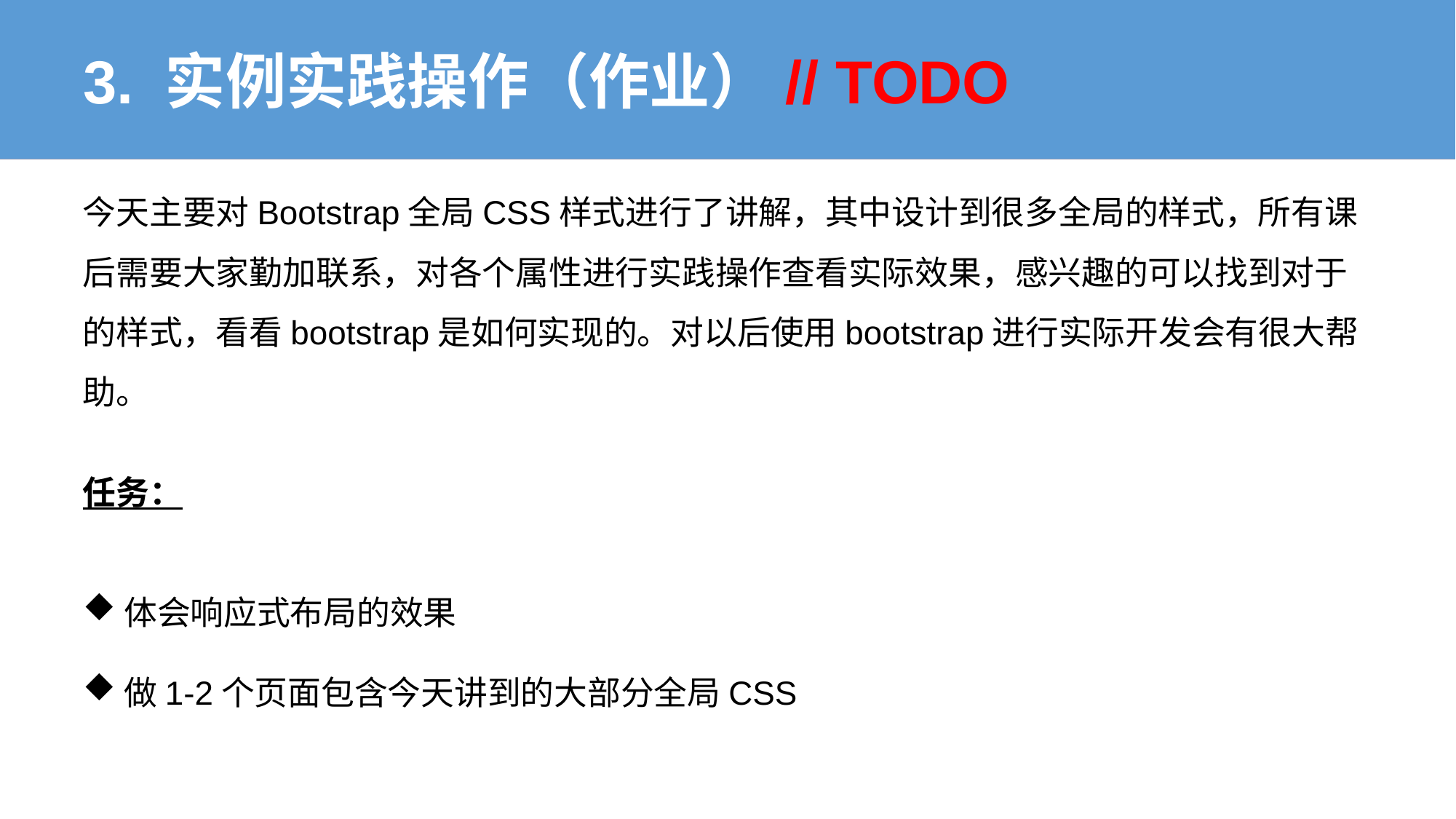

# 3. 实例实践操作（作业）// TODO
今天主要对Bootstrap全局CSS样式进行了讲解，其中设计到很多全局的样式，所有课后需要大家勤加联系，对各个属性进行实践操作查看实际效果，感兴趣的可以找到对于的样式，看看bootstrap是如何实现的。对以后使用bootstrap进行实际开发会有很大帮助。

任务：

体会响应式布局的效果
做1-2个页面包含今天讲到的大部分全局CSS